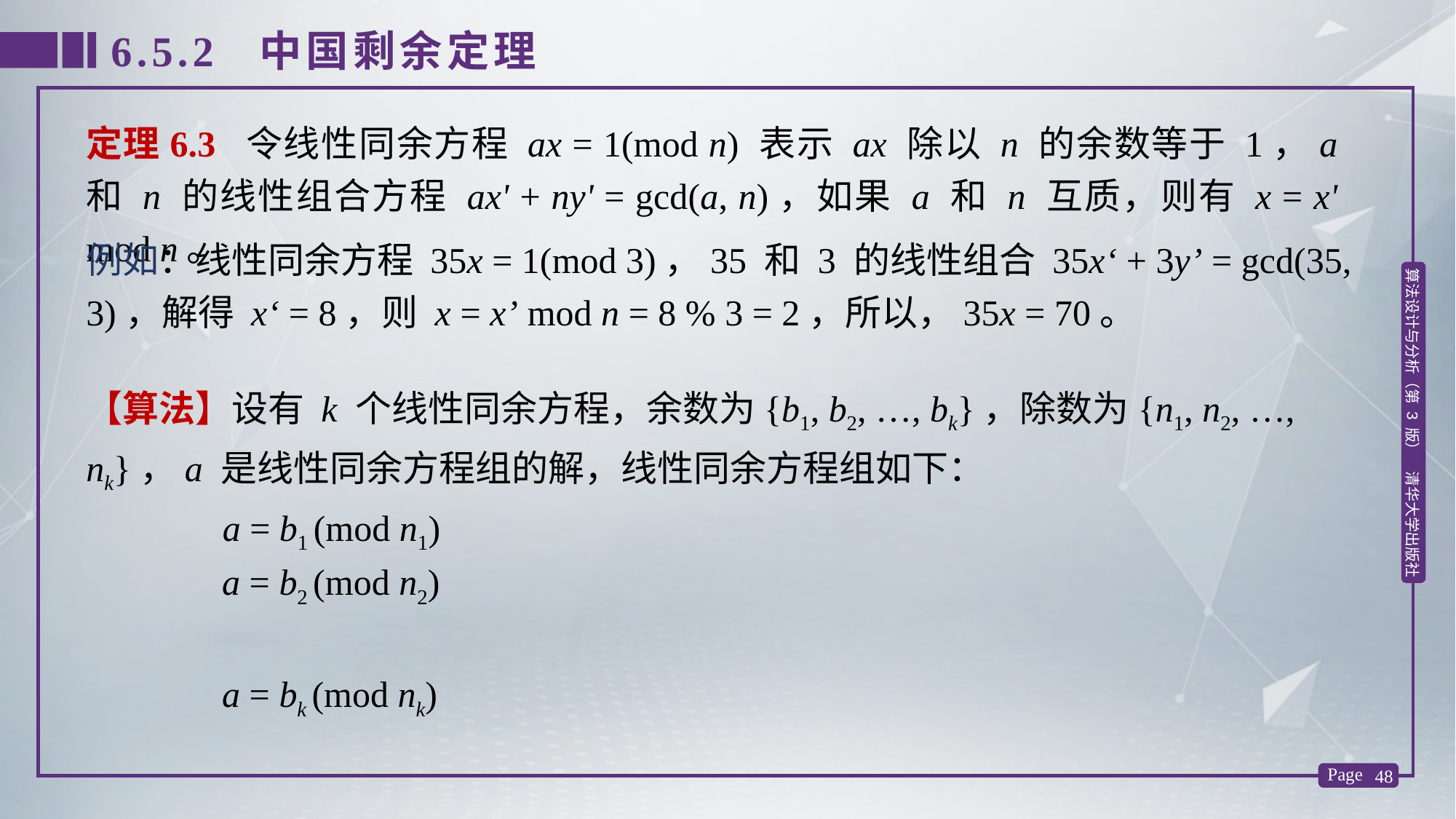

6.5.2  中国剩余定理
定理6.3  令线性同余方程 ax = 1(mod n) 表示 ax 除以 n 的余数等于 1，a 和 n 的线性组合方程 ax' + ny' = gcd(a, n)，如果 a 和 n 互质，则有 x = x' mod n。
例如：线性同余方程 35x = 1(mod 3)，35 和 3 的线性组合 35x‘ + 3y’ = gcd(35, 3)，解得 x‘ = 8，则 x = x’ mod n = 8 % 3 = 2，所以，35x = 70。
【算法】设有 k 个线性同余方程，余数为{b1, b2, …, bk}，除数为{n1, n2, …, nk}，a 是线性同余方程组的解，线性同余方程组如下：
               a = b1 (mod n1)
  a = b2 (mod n2)

  a = bk (mod nk)